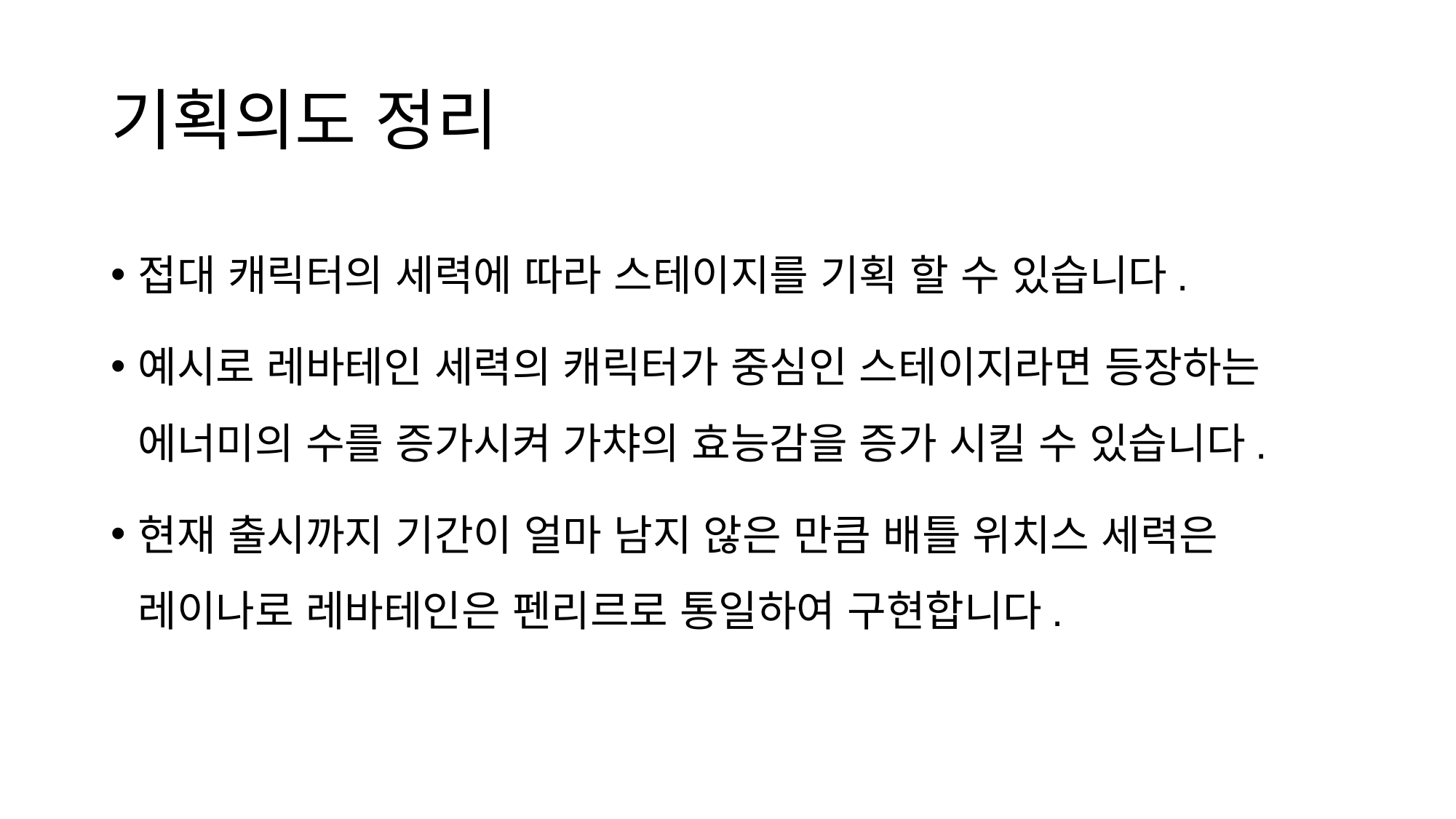

# 기획의도 정리
접대 캐릭터의 세력에 따라 스테이지를 기획 할 수 있습니다.
예시로 레바테인 세력의 캐릭터가 중심인 스테이지라면 등장하는 에너미의 수를 증가시켜 가챠의 효능감을 증가 시킬 수 있습니다.
현재 출시까지 기간이 얼마 남지 않은 만큼 배틀 위치스 세력은 레이나로 레바테인은 펜리르로 통일하여 구현합니다.